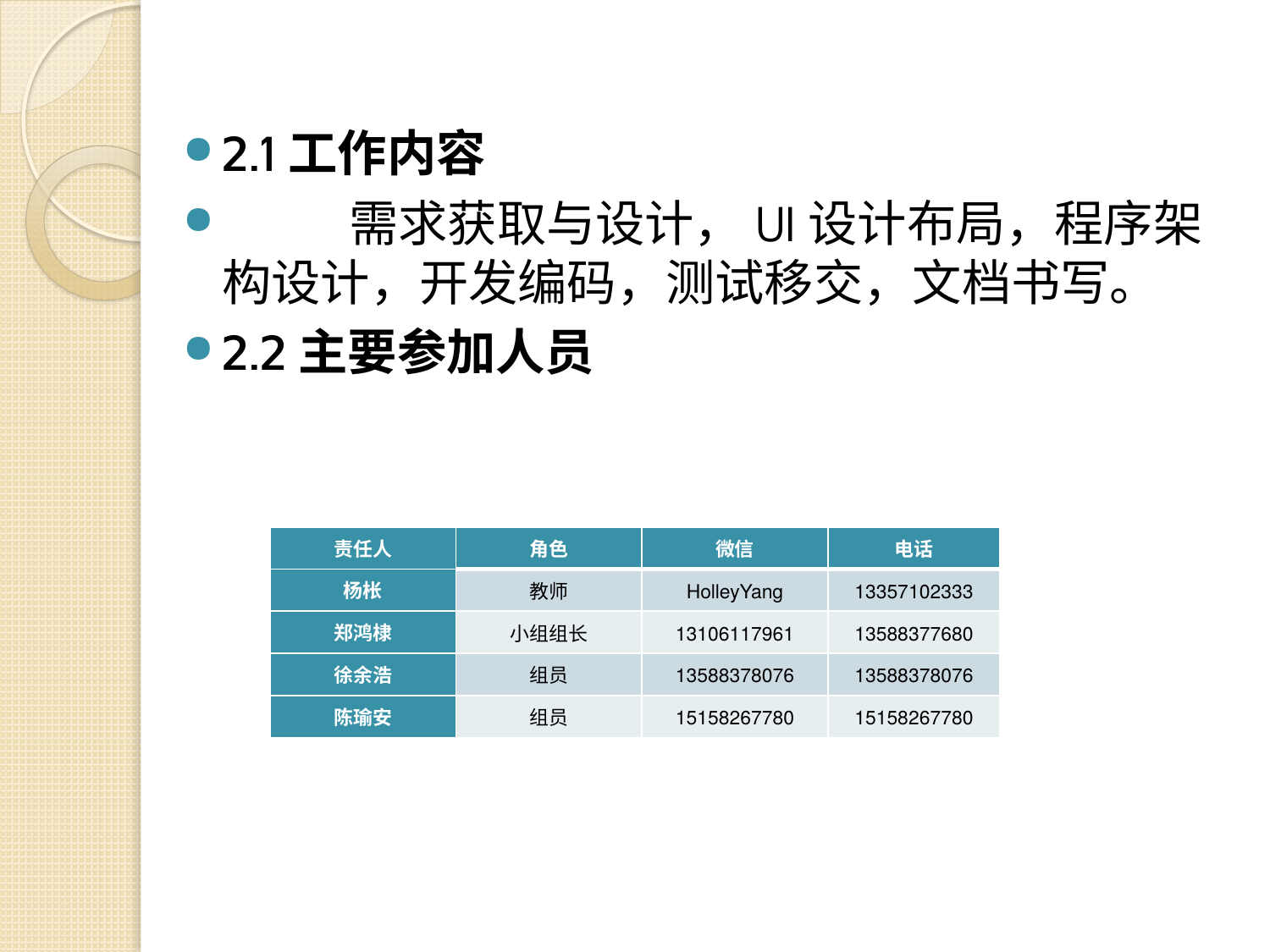

2.1工作内容
	需求获取与设计，UI设计布局，程序架构设计，开发编码，测试移交，文档书写。
2.2主要参加人员
| 责任人 | 角色 | 微信 | 电话 |
| --- | --- | --- | --- |
| 杨枨 | 教师 | HolleyYang | 13357102333 |
| 郑鸿棣 | 小组组长 | 13106117961 | 13588377680 |
| 徐余浩 | 组员 | 13588378076 | 13588378076 |
| 陈瑜安 | 组员 | 15158267780 | 15158267780 |